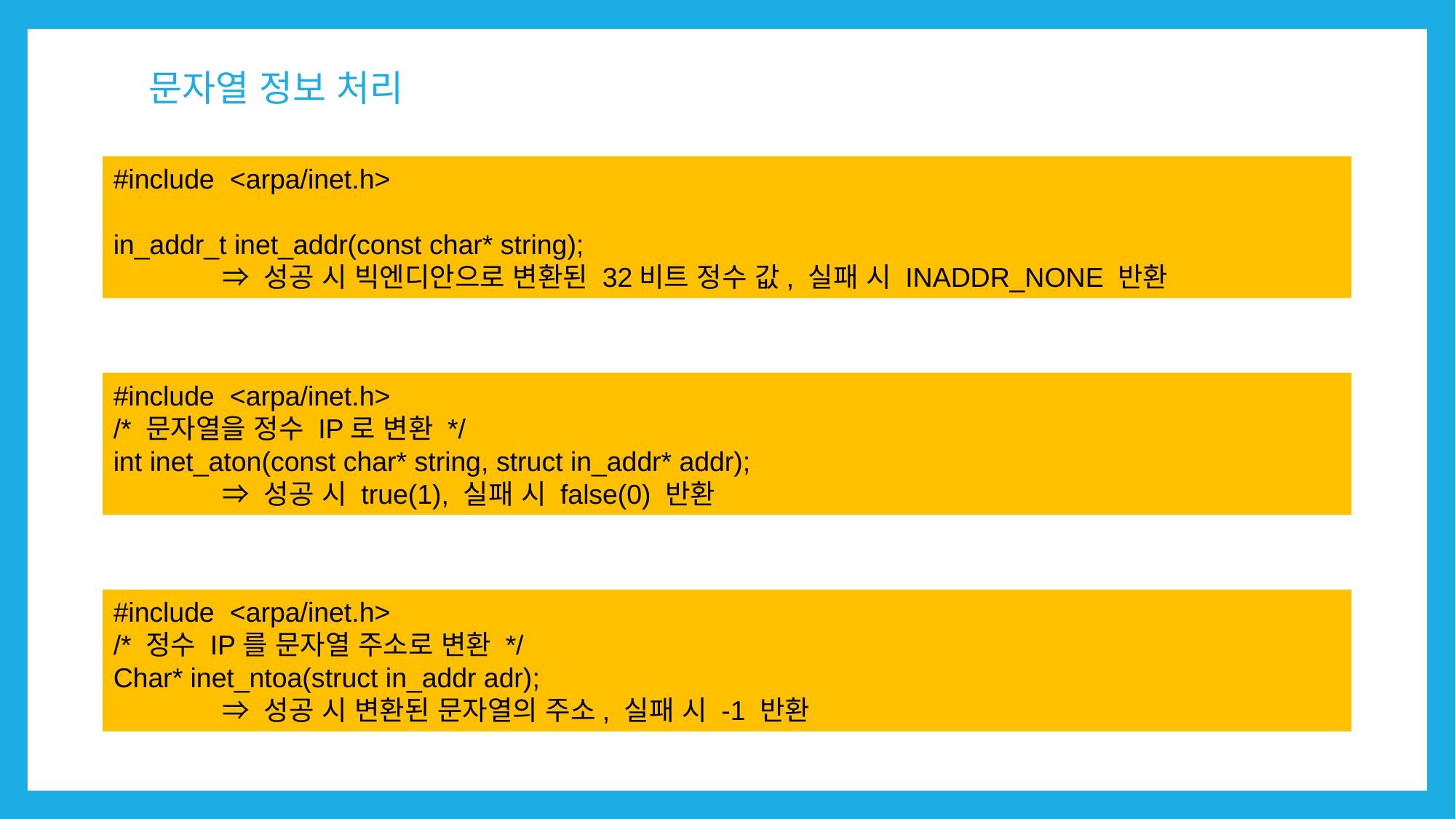

# 문자열 정보 처리

#include  <arpa/inet.h>

in_addr_t inet_addr(const char* string);
	⇒ 성공 시 빅엔디안으로 변환된 32비트 정수 값, 실패 시 INADDR_NONE 반환
#include  <arpa/inet.h>
/* 문자열을 정수 IP로 변환 */
int inet_aton(const char* string, struct in_addr* addr);
	⇒ 성공 시 true(1), 실패 시 false(0) 반환
#include  <arpa/inet.h>
/* 정수 IP를 문자열 주소로 변환 */
Char* inet_ntoa(struct in_addr adr);
	⇒ 성공 시 변환된 문자열의 주소, 실패 시 -1 반환